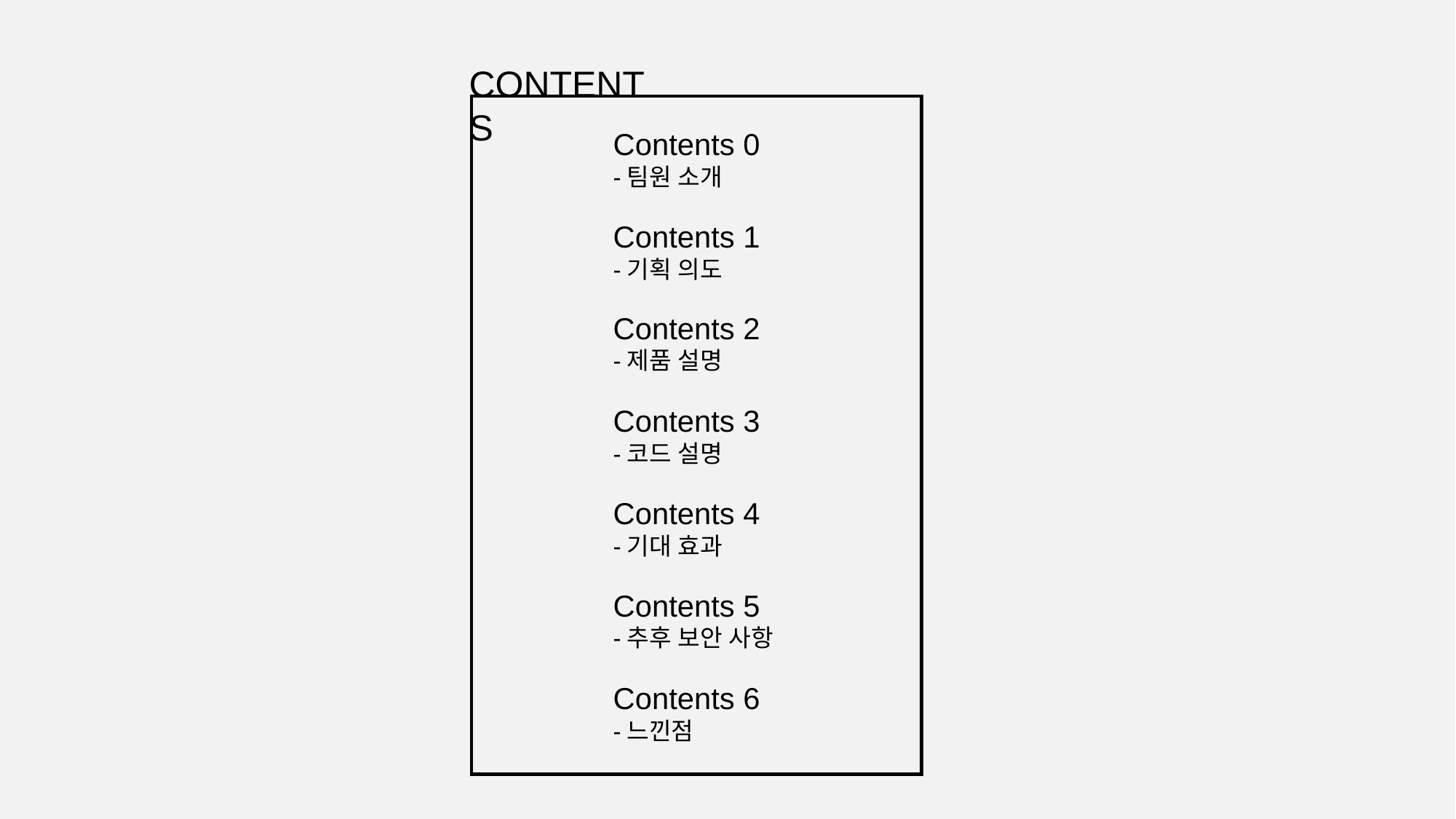

CONTENTS

Contents 0
-팀원 소개
Contents 1
-기획 의도
Contents 2
-제품 설명
Contents 3
-코드 설명
Contents 4
-기대 효과
Contents 5
-추후 보안 사항
Contents 6
-느낀점